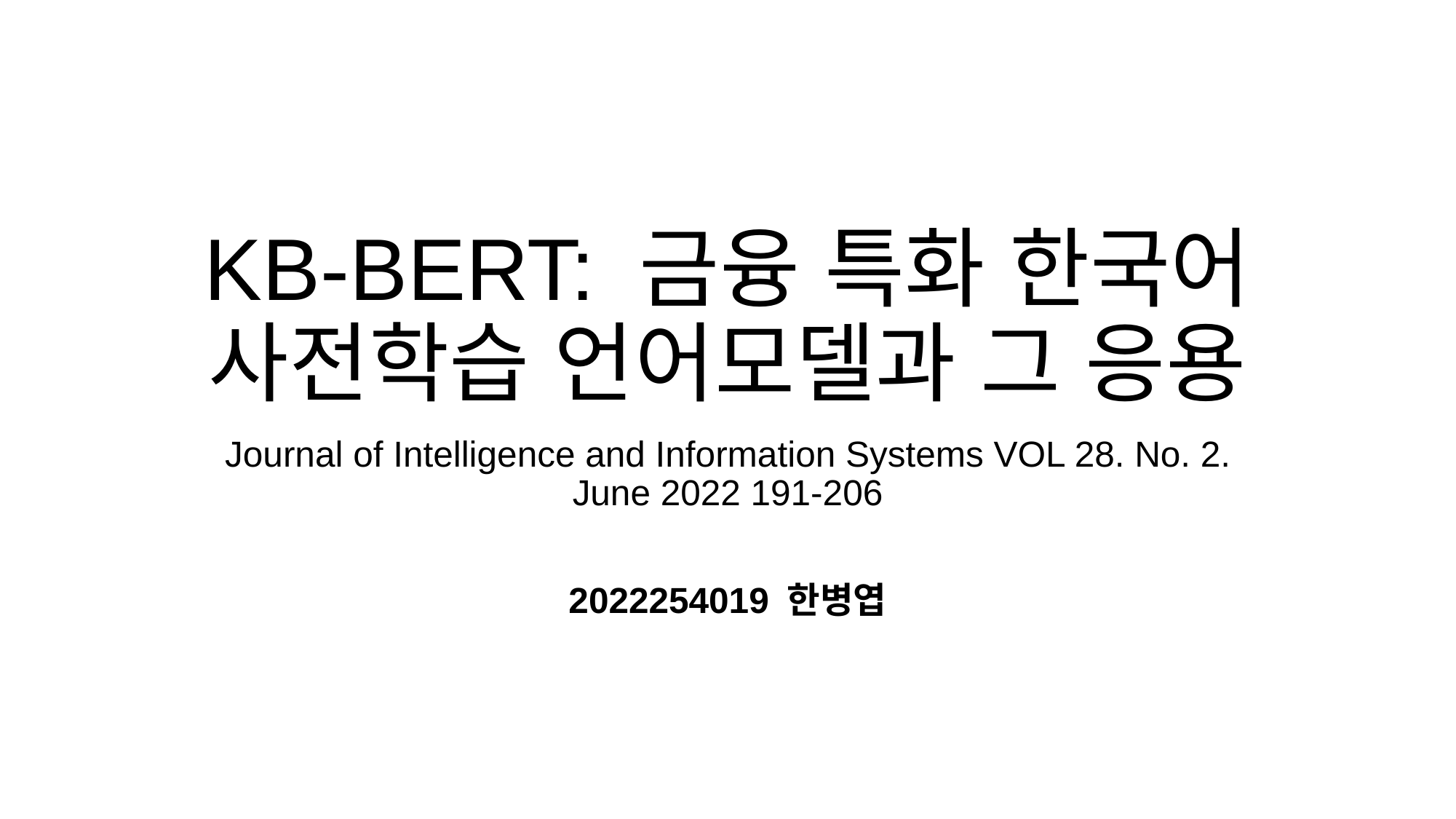

# KB-BERT: 금융 특화 한국어 사전학습 언어모델과 그 응용
Journal of Intelligence and Information Systems VOL 28. No. 2. June 2022 191-206

2022254019 한병엽